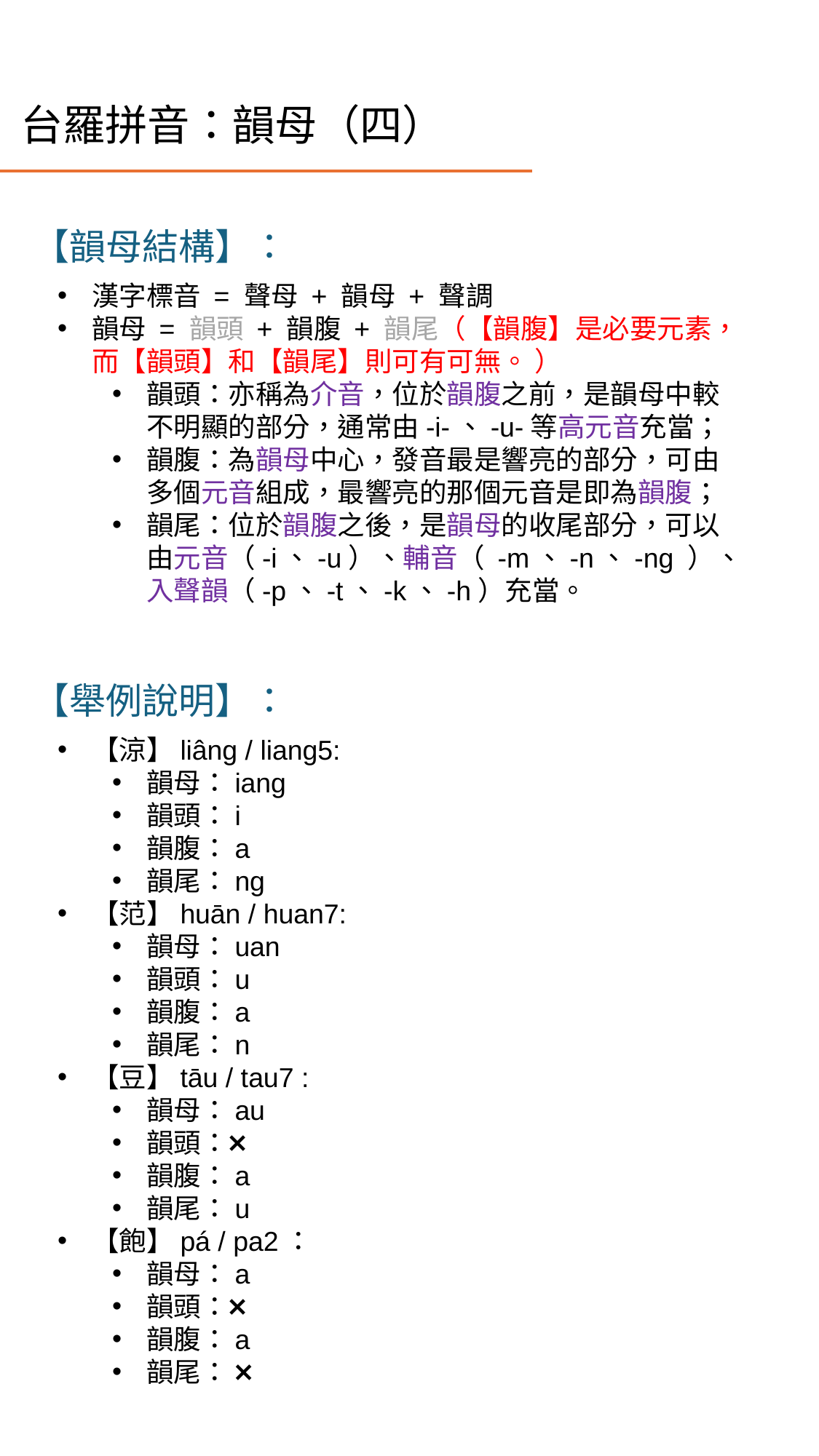

# 台羅拼音：韻母（四）
【韻母結構】：
漢字標音 = 聲母 + 韻母 + 聲調
韻母 = 韻頭 + 韻腹 + 韻尾（【韻腹】是必要元素，而【韻頭】和【韻尾】則可有可無。 ）
韻頭：亦稱為介音，位於韻腹之前，是韻母中較不明顯的部分，通常由-i-、-u-等高元音充當；
韻腹：為韻母中心，發音最是響亮的部分，可由多個元音組成，最響亮的那個元音是即為韻腹；
韻尾：位於韻腹之後，是韻母的收尾部分，可以由元音（-i、-u）、輔音（ -m、-n、-ng ）、入聲韻（-p、-t、-k、-h）充當。
【舉例說明】：
【涼】liâng / liang5:
韻母：iang
韻頭：i
韻腹：a
韻尾：ng
【范】huān / huan7:
韻母：uan
韻頭：u
韻腹：a
韻尾：n
【豆】tāu / tau7 :
韻母：au
韻頭：❌
韻腹：a
韻尾：u
【飽】pá / pa2：
韻母：a
韻頭：❌
韻腹：a
韻尾： ❌